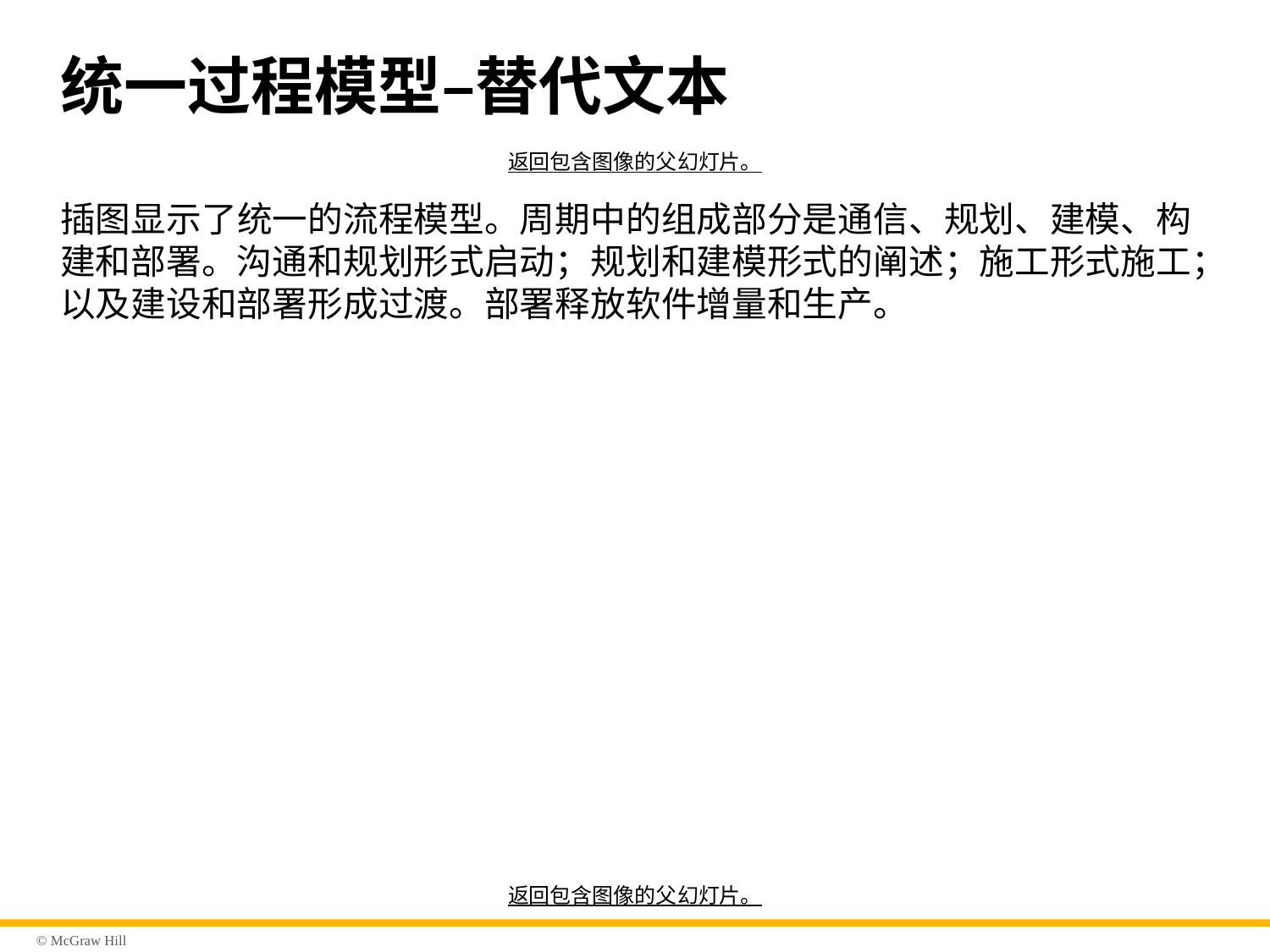

# 统一过程模型–替代文本
返回包含图像的父幻灯片。
插图显示了统一的流程模型。周期中的组成部分是通信、规划、建模、构建和部署。沟通和规划形式启动；规划和建模形式的阐述；施工形式施工；以及建设和部署形成过渡。部署释放软件增量和生产。
返回包含图像的父幻灯片。
20